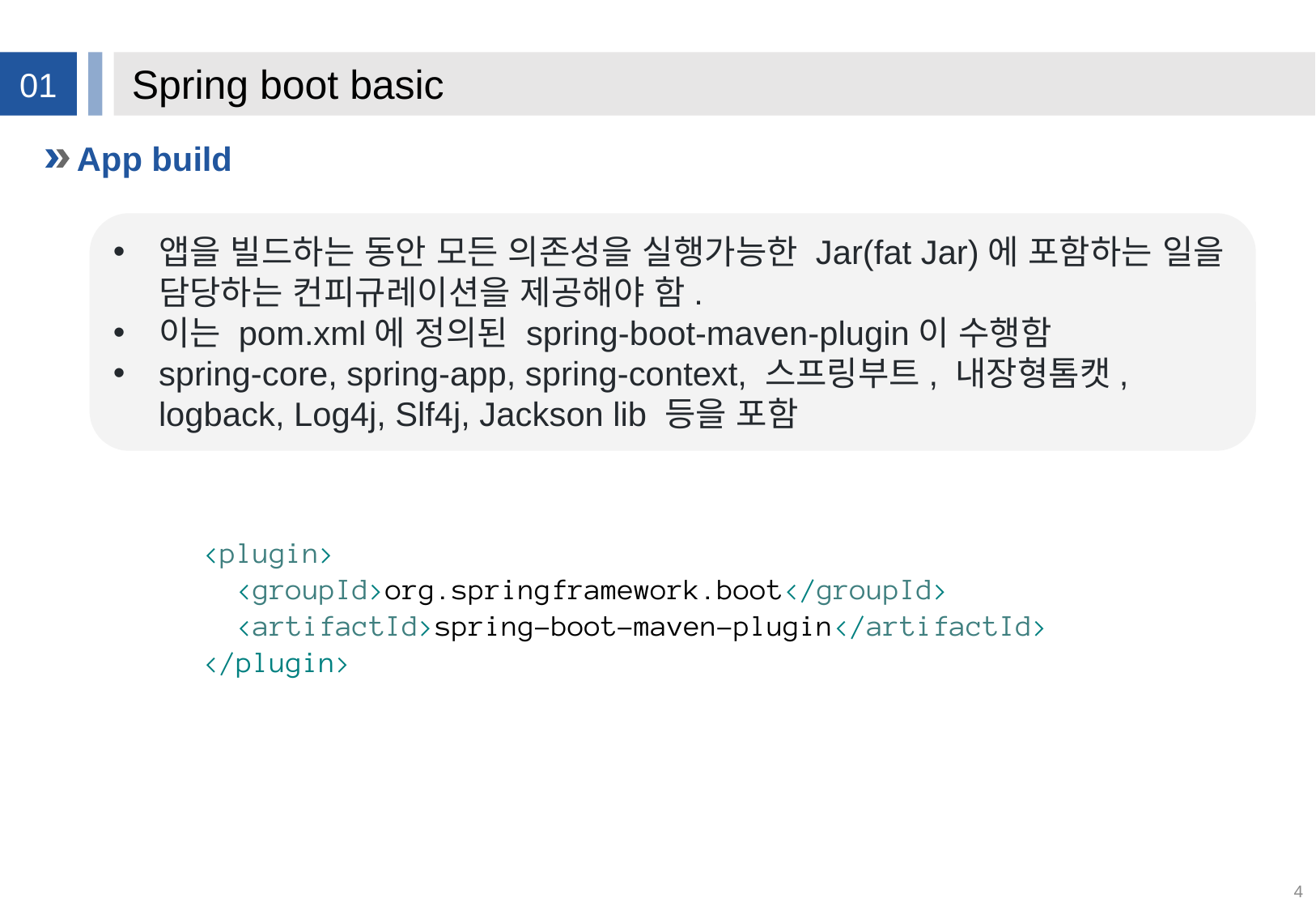

# Spring boot basic
01
App build

앱을 빌드하는 동안 모든 의존성을 실행가능한 Jar(fat Jar)에 포함하는 일을 담당하는 컨피규레이션을 제공해야 함.
이는 pom.xml에 정의된 spring-boot-maven-plugin이 수행함
spring-core, spring-app, spring-context, 스프링부트, 내장형톰캣, logback, Log4j, Slf4j, Jackson lib 등을 포함
<plugin>
  <groupId>org.springframework.boot</groupId>
  <artifactId>spring-boot-maven-plugin</artifactId>
</plugin>
4